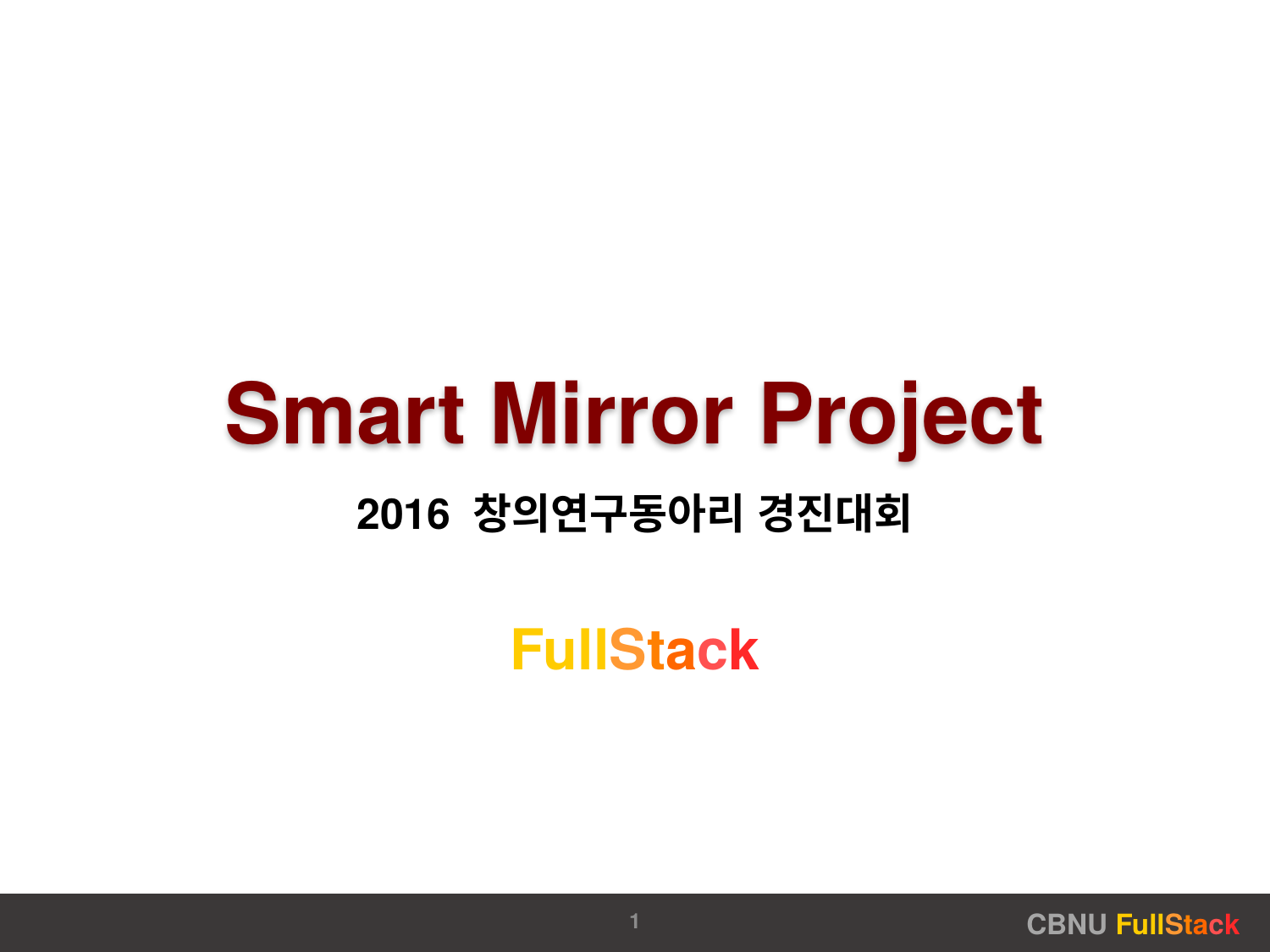

# Smart Mirror Project
2016 창의연구동아리 경진대회
FullStack
1